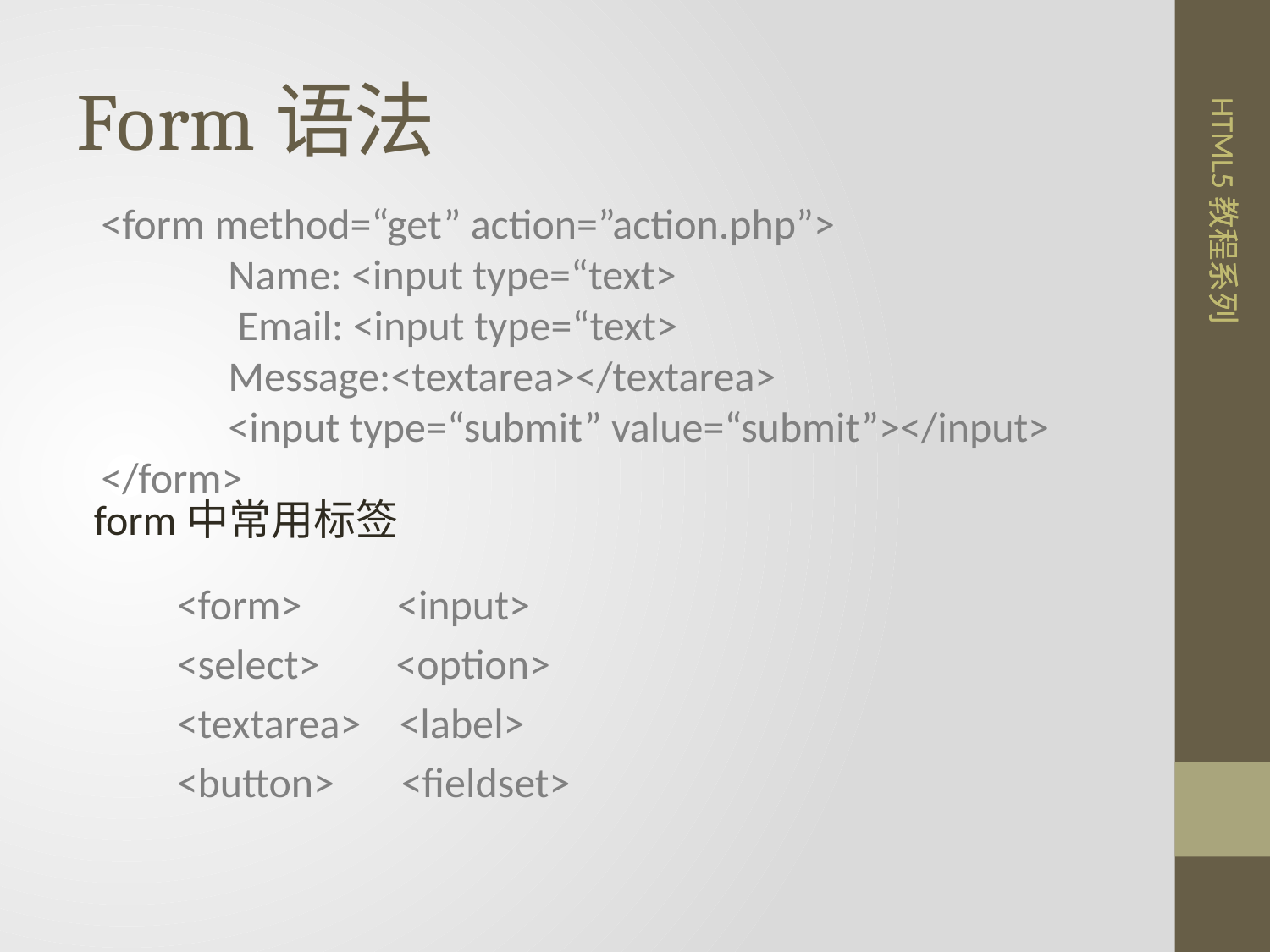

# Form语法
<form method=“get” action=”action.php”>
	Name: <input type=“text>
	 Email: <input type=“text>
	Message:<textarea></textarea>
	<input type=“submit” value=“submit”></input>
</form>
form中常用标签
<form>          <input>
<select>        <option>
<textarea>    <label>
<button>       <fieldset>